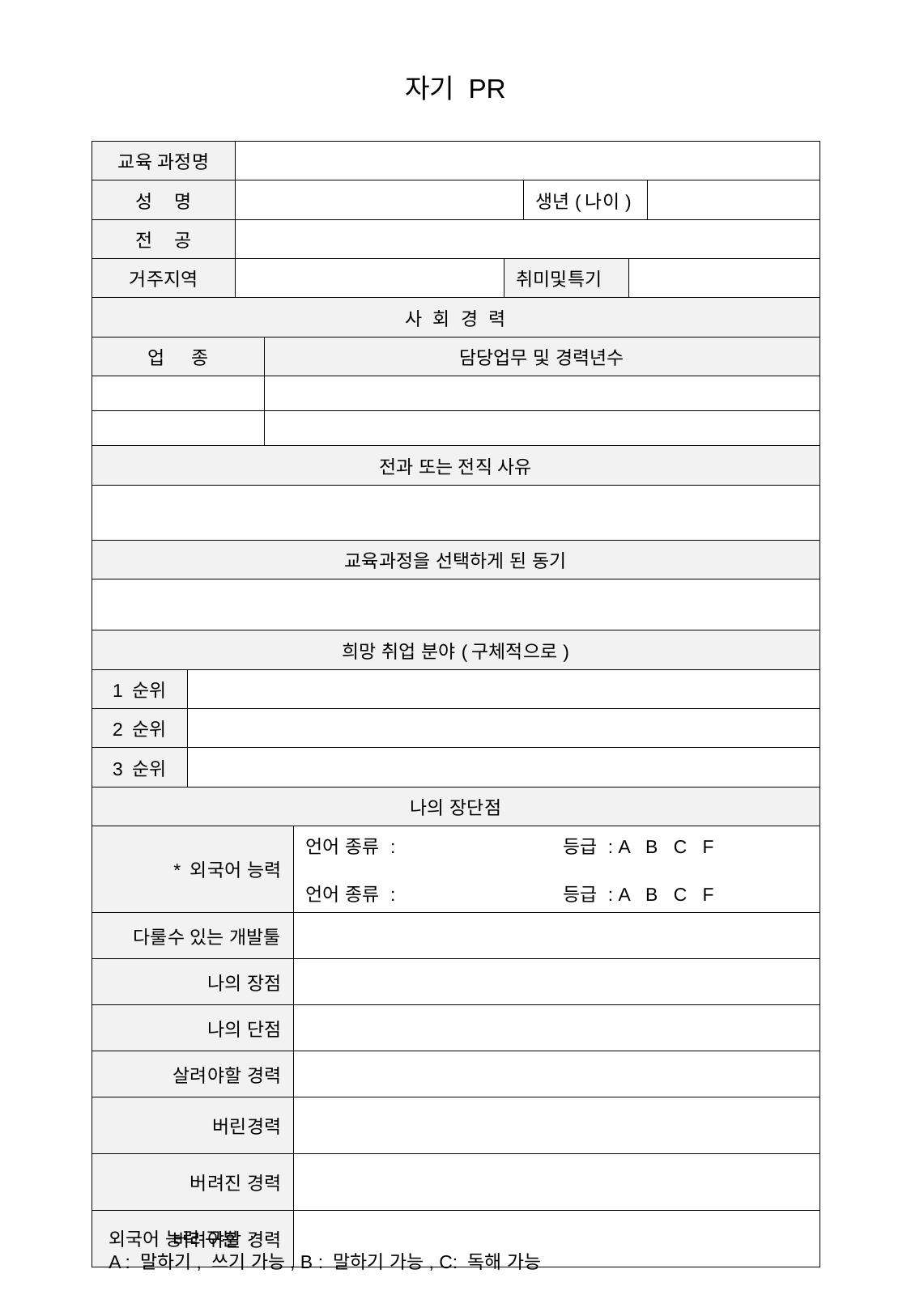

# 자기 PR
| 교육 과정명 |  |  |  |  |  |  |  |  |
| --- | --- | --- | --- | --- | --- | --- | --- | --- |
| 성 명 |  |  |  |  |  | 생년(나이) |  |  |
| 전 공 |  |  |  |  |  |  |  |  |
| 거주지역 |  |  |  |  | 취미및특기 |  |  |  |
| 사 회 경 력 |  |  |  |  |  |  |  |  |
| 업 종 |  |  | 담당업무 및 경력년수 |  |  |  |  |  |
|  |  |  |  |  |  |  |  |  |
|  |  |  |  |  |  |  |  |  |
| 전과 또는 전직 사유 |  |  |  |  |  |  |  |  |
|  |  |  |  |  |  |  |  |  |
| 교육과정을 선택하게 된 동기 |  |  |  |  |  |  |  |  |
|  |  |  |  |  |  |  |  |  |
| 희망 취업 분야(구체적으로) |  |  |  |  |  |  |  |  |
| 1 순위 |  |  |  |  |  |  |  |  |
| 2 순위 |  |  |  |  |  |  |  |  |
| 3 순위 |  |  |  |  |  |  |  |  |
| 나의 장단점 |  |  |  |  |  |  |  |  |
| \* 외국어 능력 |  |  |  | 언어 종류 : 등급 : A B C F 언어 종류 : 등급 : A B C F |  |  |  |  |
| 다룰수 있는 개발툴 |  |  |  |  |  |  |  |  |
| 나의 장점 |  |  |  |  |  |  |  |  |
| 나의 단점 |  |  |  |  |  |  |  |  |
| 살려야할 경력 |  |  |  |  |  |  |  |  |
| 버린경력 |  |  |  |  |  |  |  |  |
| 버려진 경력 |  |  |  |  |  |  |  |  |
| 버려야할 경력 |  |  |  |  |  |  |  |  |
외국어 능력 구분 :
A : 말하기, 쓰기 가능, B : 말하기 가능, C: 독해 가능